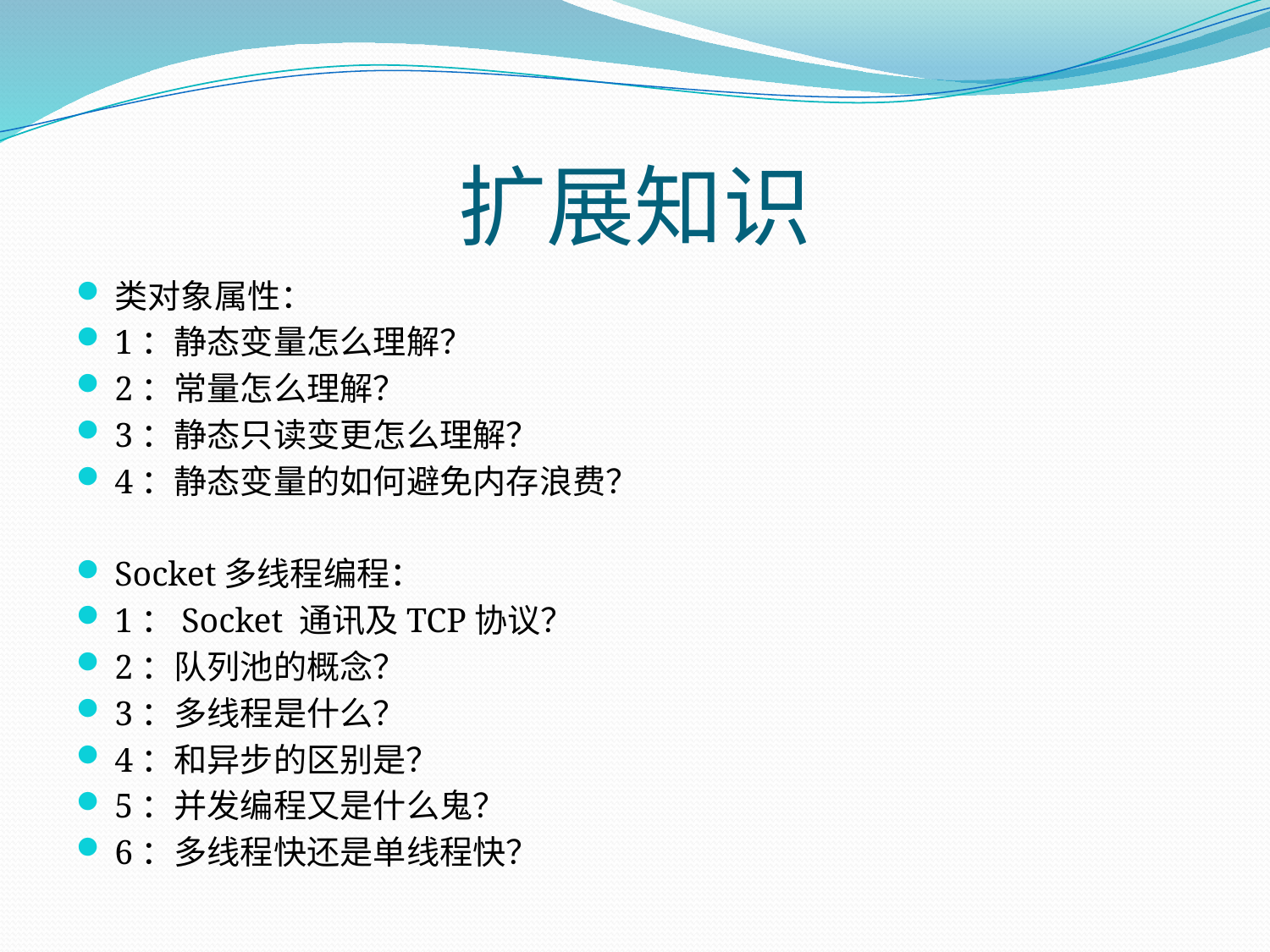

# 扩展知识
类对象属性：
1：静态变量怎么理解？
2：常量怎么理解？
3：静态只读变更怎么理解？
4：静态变量的如何避免内存浪费？

Socket多线程编程：
1：Socket 通讯及TCP协议？
2：队列池的概念？
3：多线程是什么？
4：和异步的区别是？
5：并发编程又是什么鬼？
6：多线程快还是单线程快？